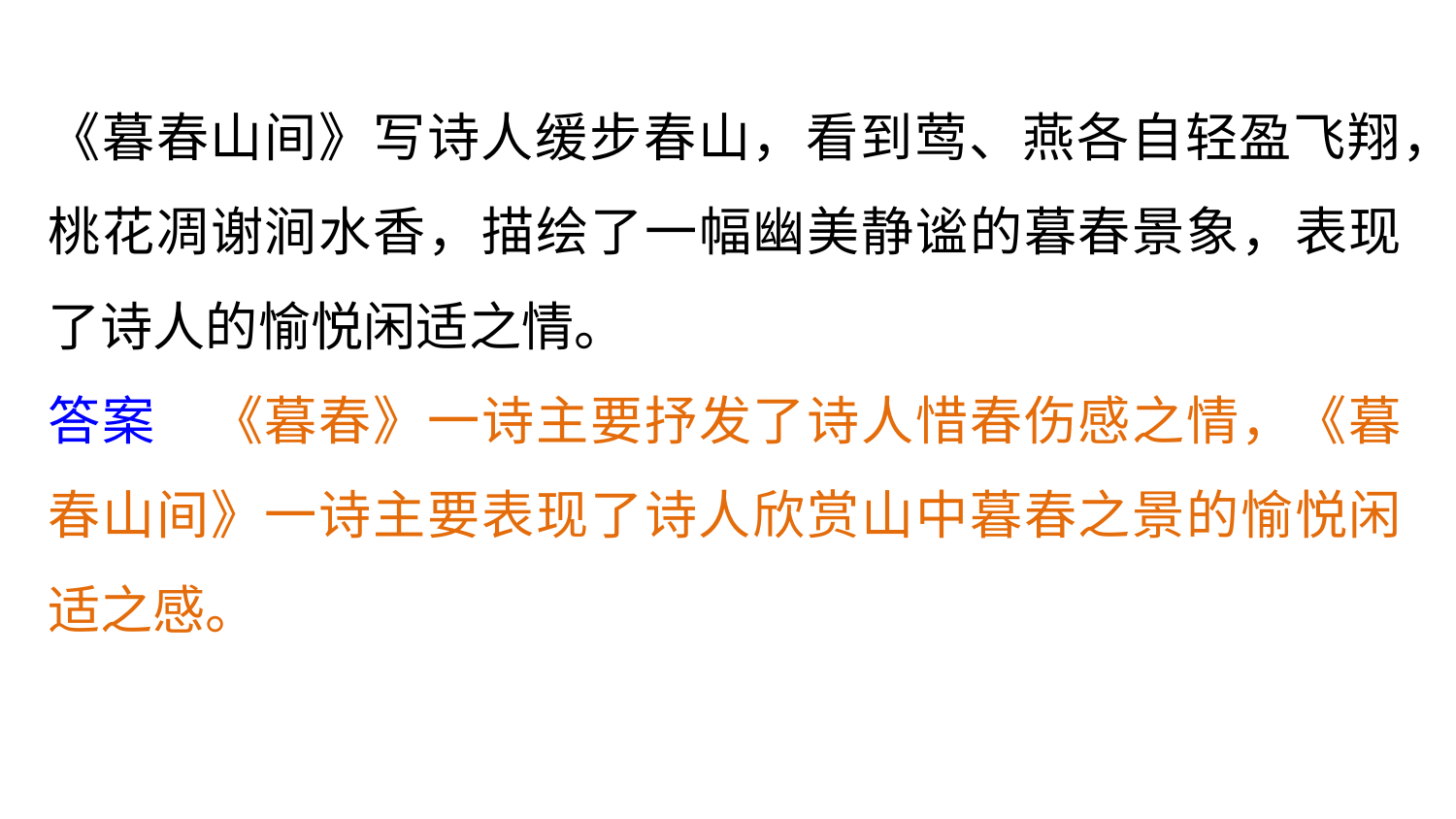

《暮春山间》写诗人缓步春山，看到莺、燕各自轻盈飞翔，
桃花凋谢涧水香，描绘了一幅幽美静谧的暮春景象，表现了诗人的愉悦闲适之情。
答案　《暮春》一诗主要抒发了诗人惜春伤感之情，《暮春山间》一诗主要表现了诗人欣赏山中暮春之景的愉悦闲适之感。